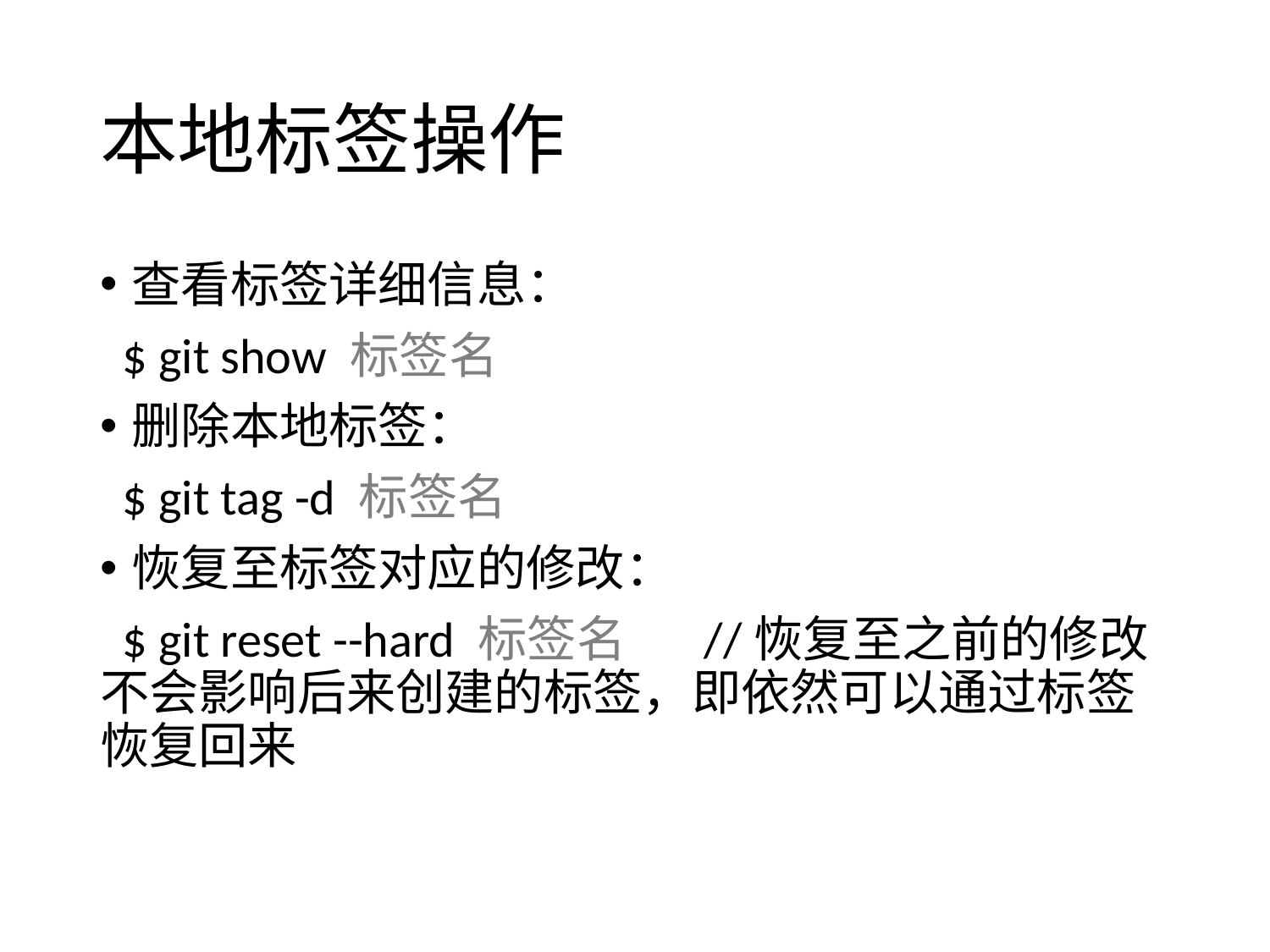

# 本地标签操作
查看标签详细信息：
  $ git show 标签名
删除本地标签：
  $ git tag -d 标签名
恢复至标签对应的修改：
  $ git reset --hard 标签名      //恢复至之前的修改不会影响后来创建的标签，即依然可以通过标签恢复回来